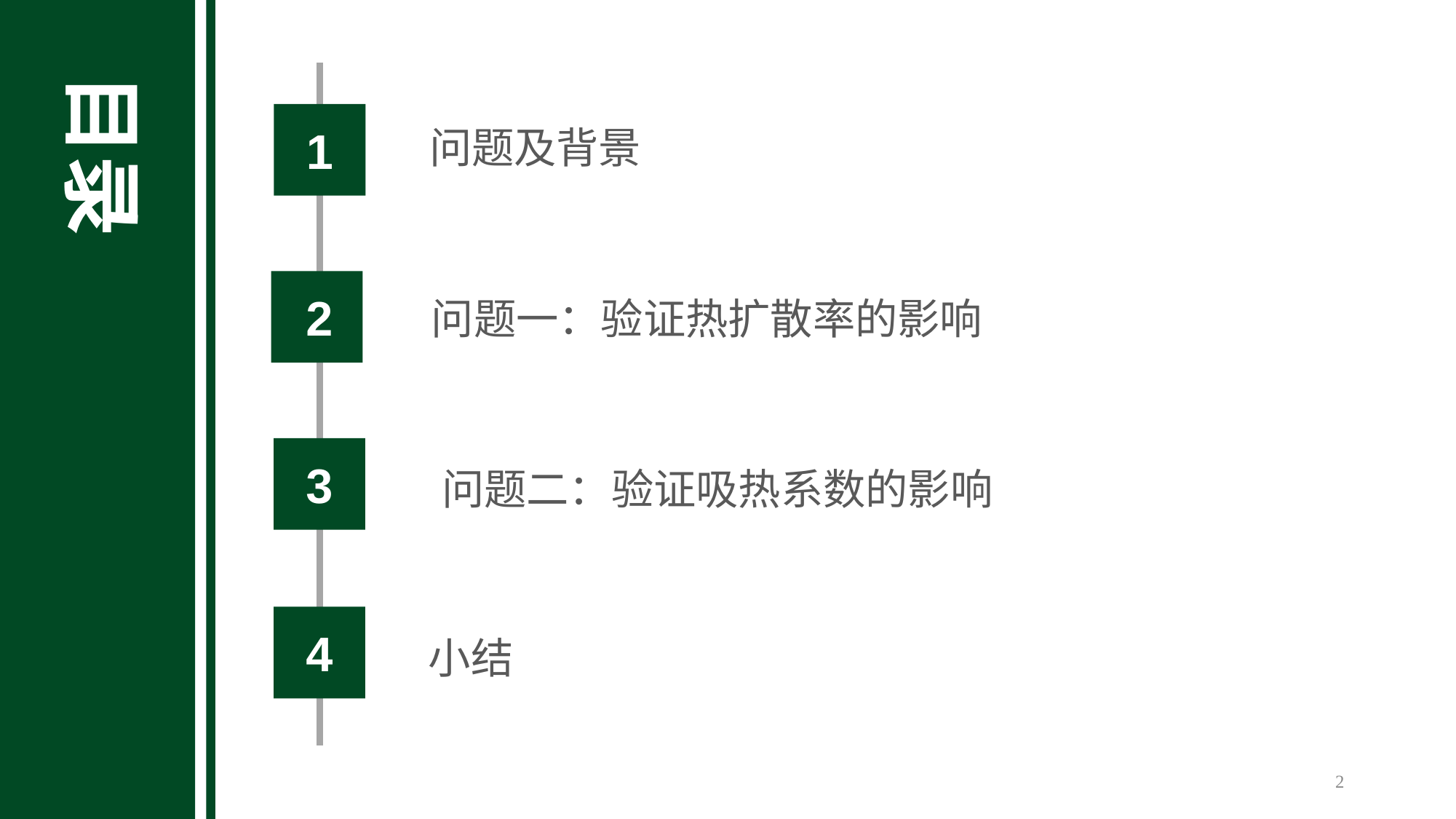

目录

1
问题及背景

2
问题一：验证热扩散率的影响

3
问题二：验证吸热系数的影响

4
小结
2025/4/25
2